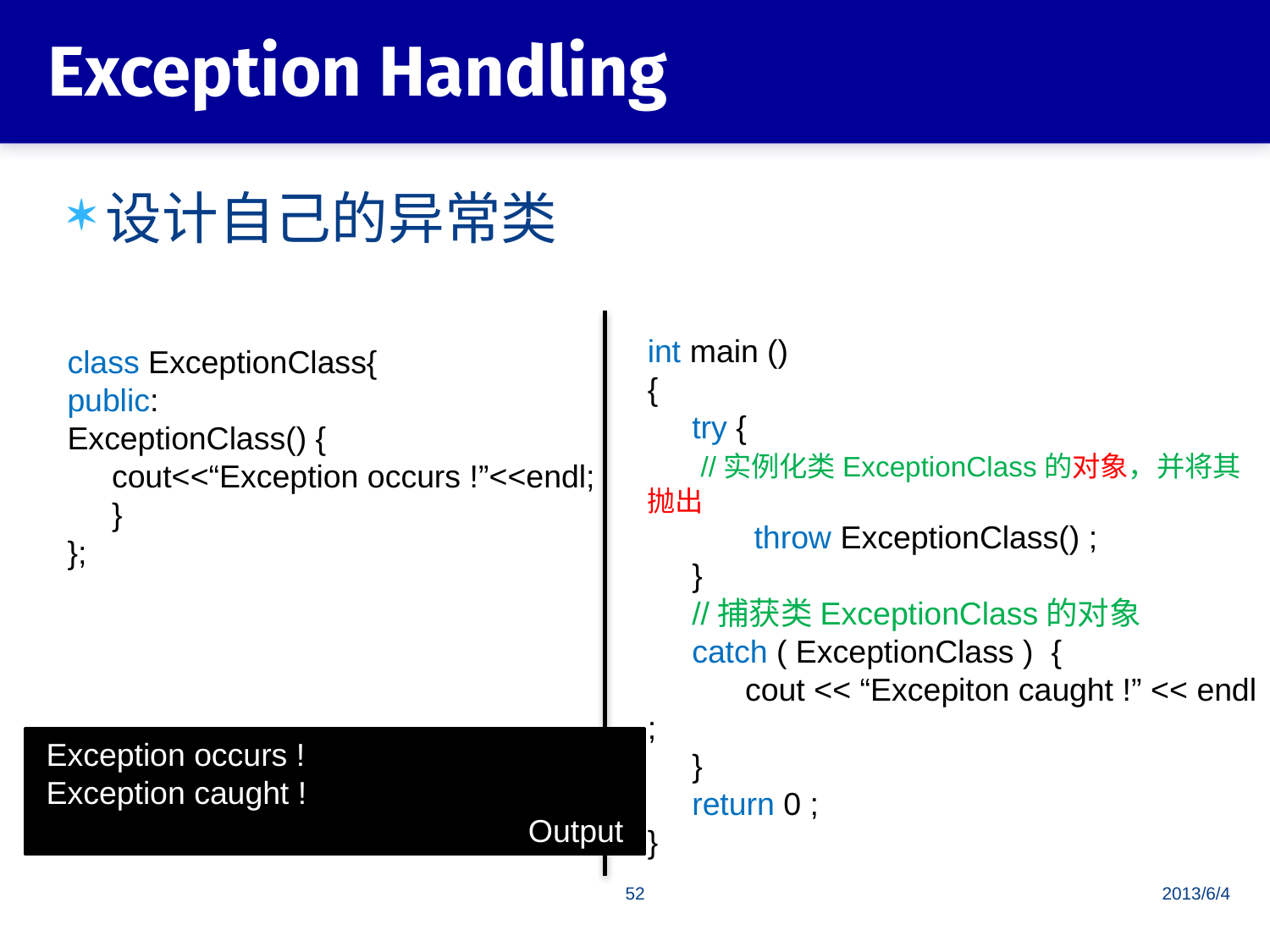

# Exception Handling
设计自己的异常类
int main ()
{
     try {
      //实例化类ExceptionClass的对象，并将其抛出
            throw ExceptionClass() ;
     }
     //捕获类ExceptionClass的对象
     catch ( ExceptionClass )  {
           cout << “Excepiton caught !” << endl ;
     }
     return 0 ;
}
class ExceptionClass{
public:
ExceptionClass() {
     cout<<“Exception occurs !”<<endl;
     }
};

 Exception occurs !
 Exception caught !
Output
52
2013/6/4